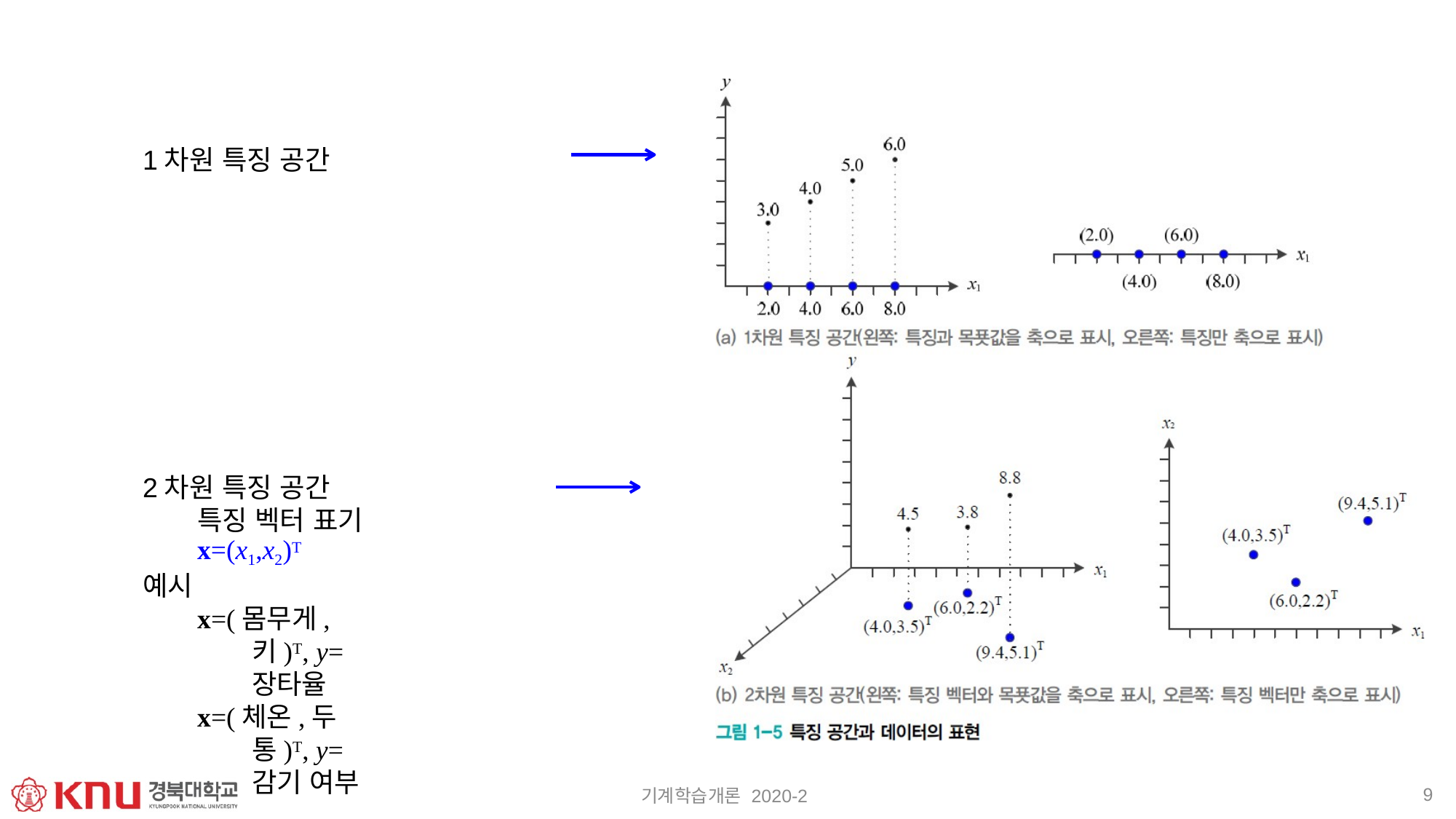

1차원 특징 공간

2차원 특징 공간  특징 벡터 표기
x=(x1,x2)T
예시
x=(몸무게,키)T, y=장타율
x=(체온,두통)T, y=감기 여부

9
기계학습개론 2020-2